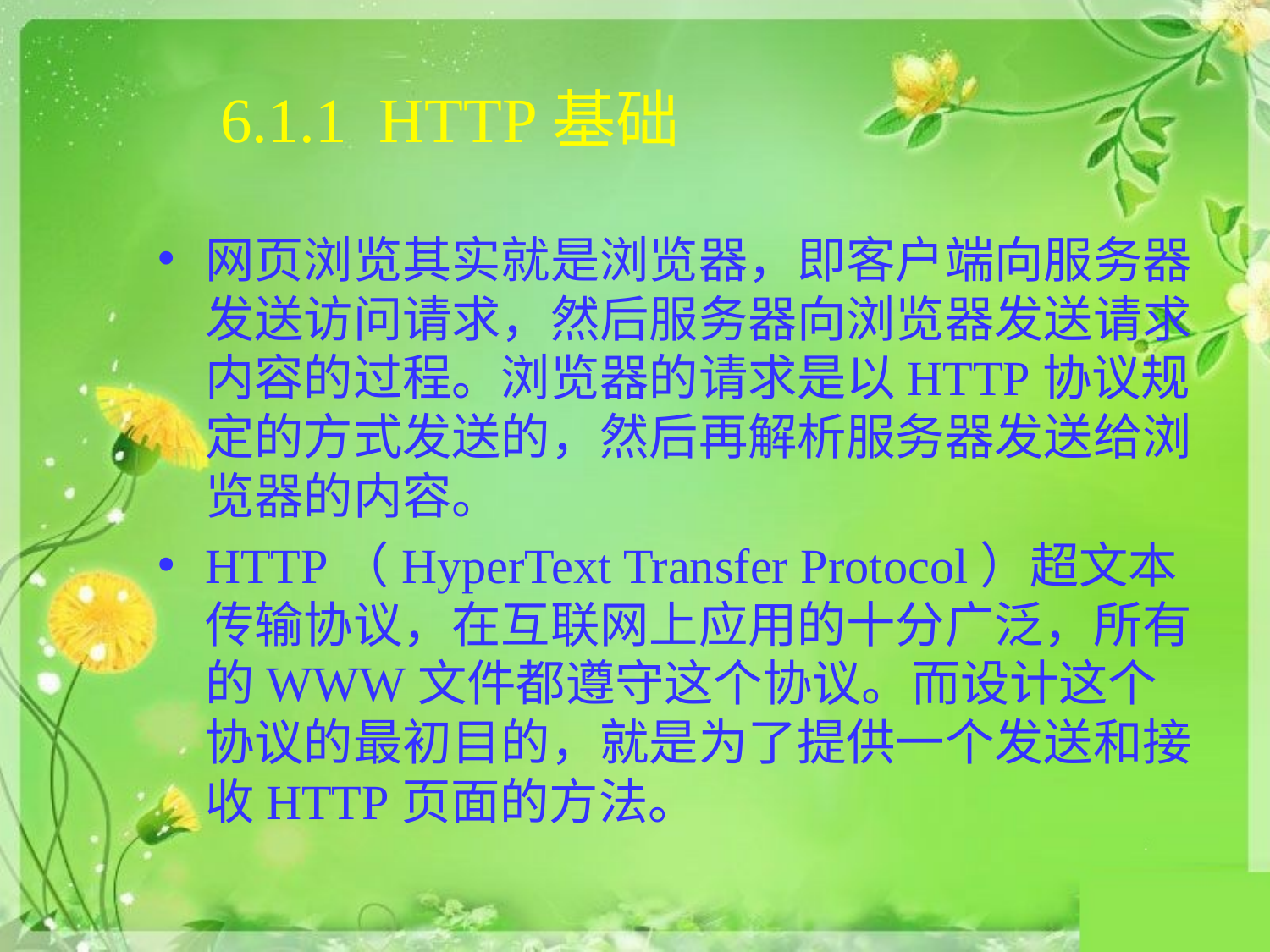

# 6.1.1  HTTP基础
网页浏览其实就是浏览器，即客户端向服务器发送访问请求，然后服务器向浏览器发送请求内容的过程。浏览器的请求是以HTTP协议规定的方式发送的，然后再解析服务器发送给浏览器的内容。
HTTP（HyperText Transfer Protocol）超文本传输协议，在互联网上应用的十分广泛，所有的WWW文件都遵守这个协议。而设计这个协议的最初目的，就是为了提供一个发送和接收HTTP页面的方法。